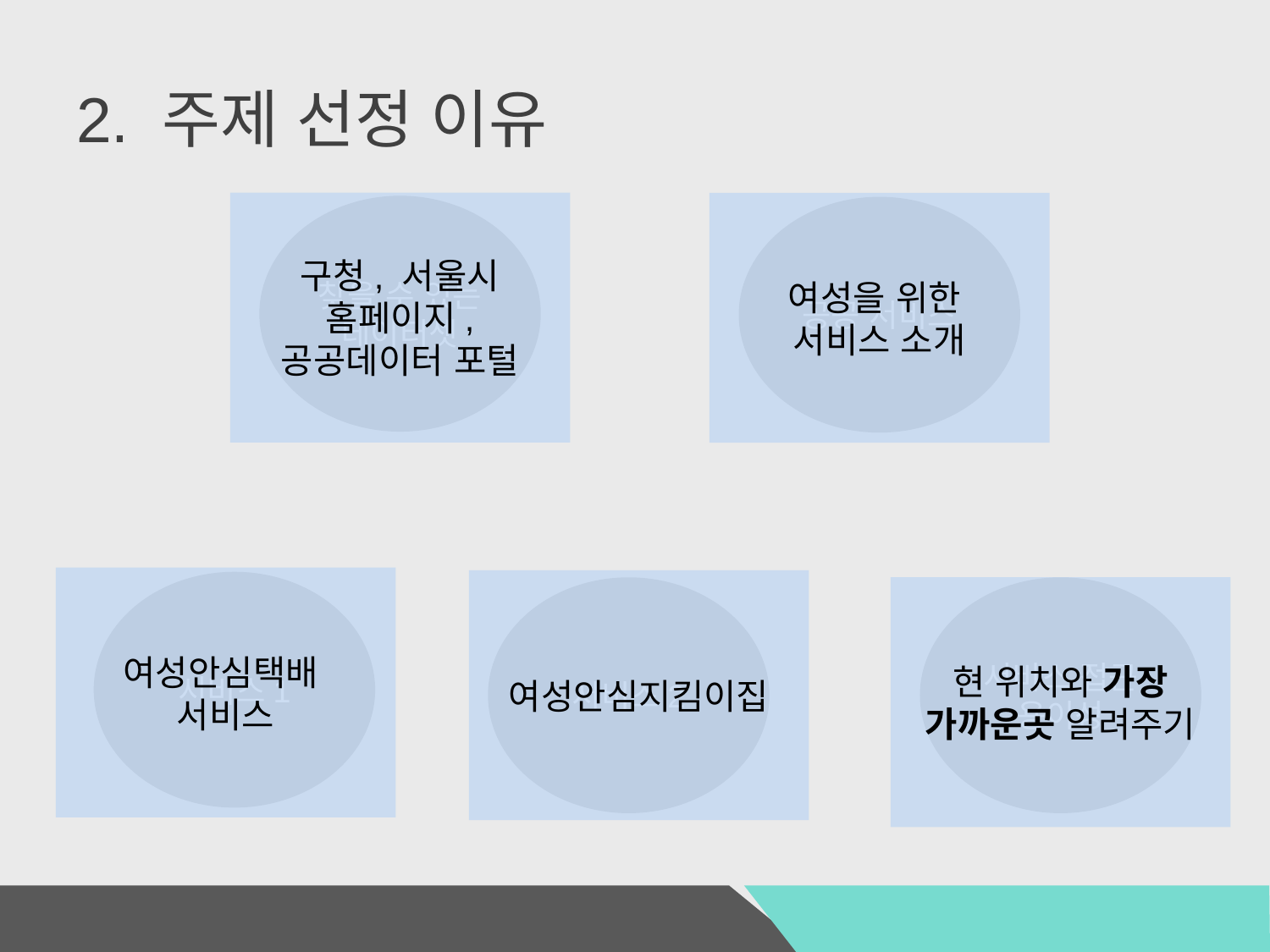

# 2. 주제 선정 이유
구청, 서울시 홈페이지, 공공데이터 포털
여성을 위한
서비스 소개
찾을 수 있는 데이터셋
공공 서비스
여성안심택배
서비스
여성안심지킴이집
서비스1
현 위치와 가장 가까운곳 알려주기
서비스2
서비스 접근
용이성